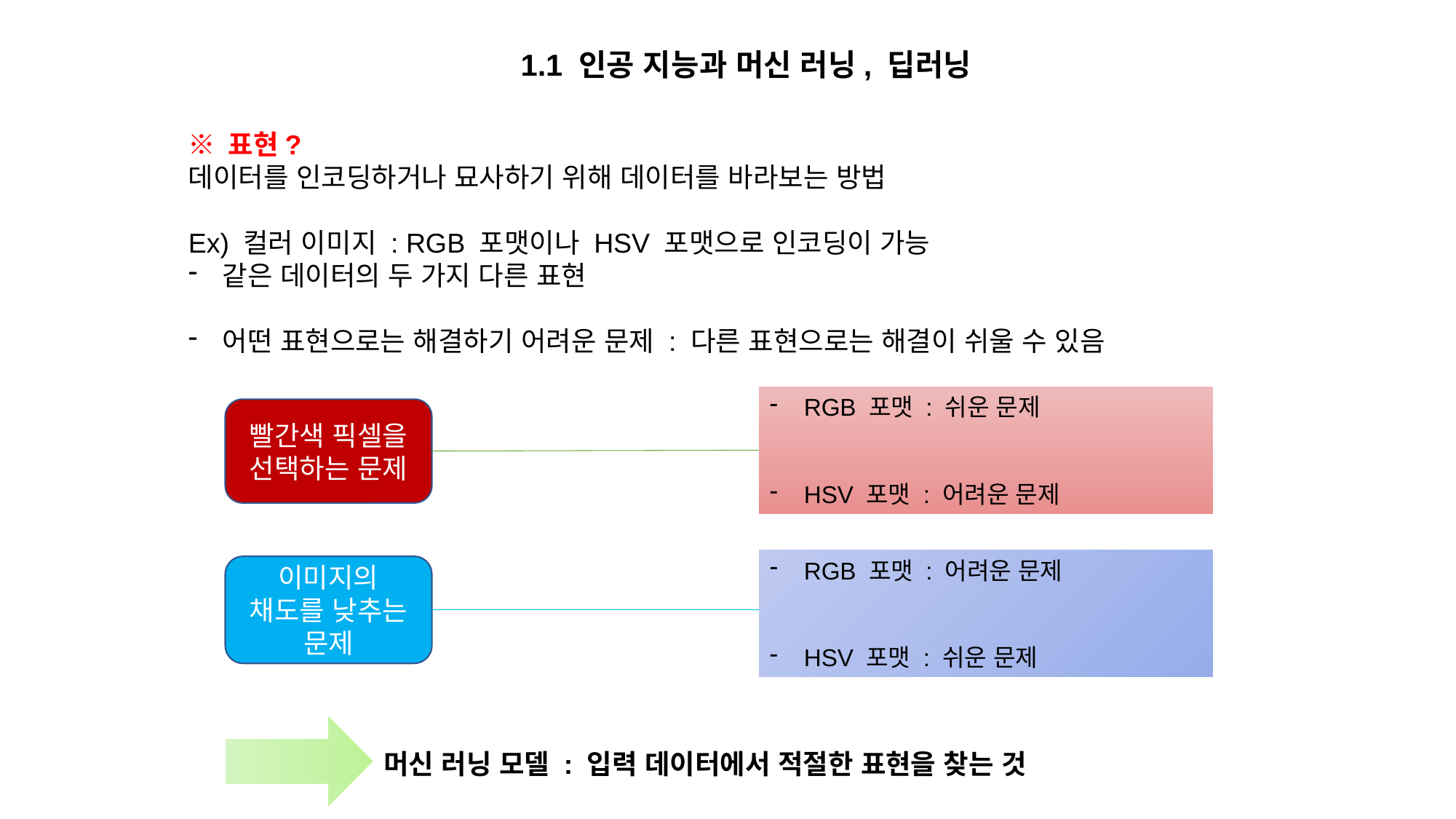

1.1 인공 지능과 머신 러닝, 딥러닝
※ 표현?
데이터를 인코딩하거나 묘사하기 위해 데이터를 바라보는 방법

Ex) 컬러 이미지 : RGB 포맷이나 HSV 포맷으로 인코딩이 가능
같은 데이터의 두 가지 다른 표현

어떤 표현으로는 해결하기 어려운 문제 : 다른 표현으로는 해결이 쉬울 수 있음
RGB 포맷 : 쉬운 문제

HSV 포맷 : 어려운 문제
빨간색 픽셀을 선택하는 문제
RGB 포맷 : 어려운 문제

HSV 포맷 : 쉬운 문제
이미지의 채도를 낮추는 문제

머신 러닝 모델 : 입력 데이터에서 적절한 표현을 찾는 것